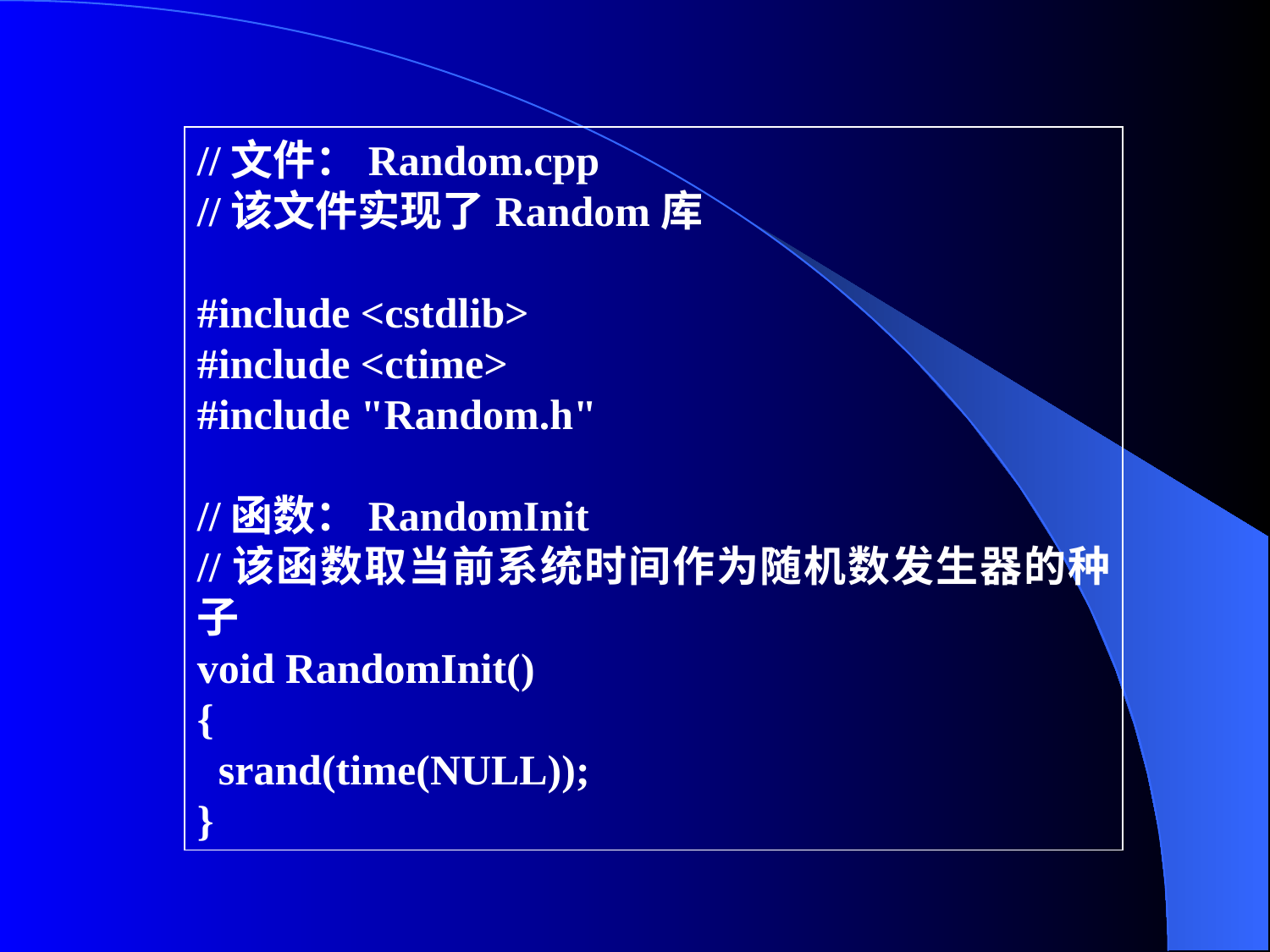

//文件：Random.cpp
//该文件实现了Random库

#include <cstdlib>
#include <ctime>
#include "Random.h"

//函数：RandomInit
//该函数取当前系统时间作为随机数发生器的种子
void RandomInit()
{
  srand(time(NULL));
}